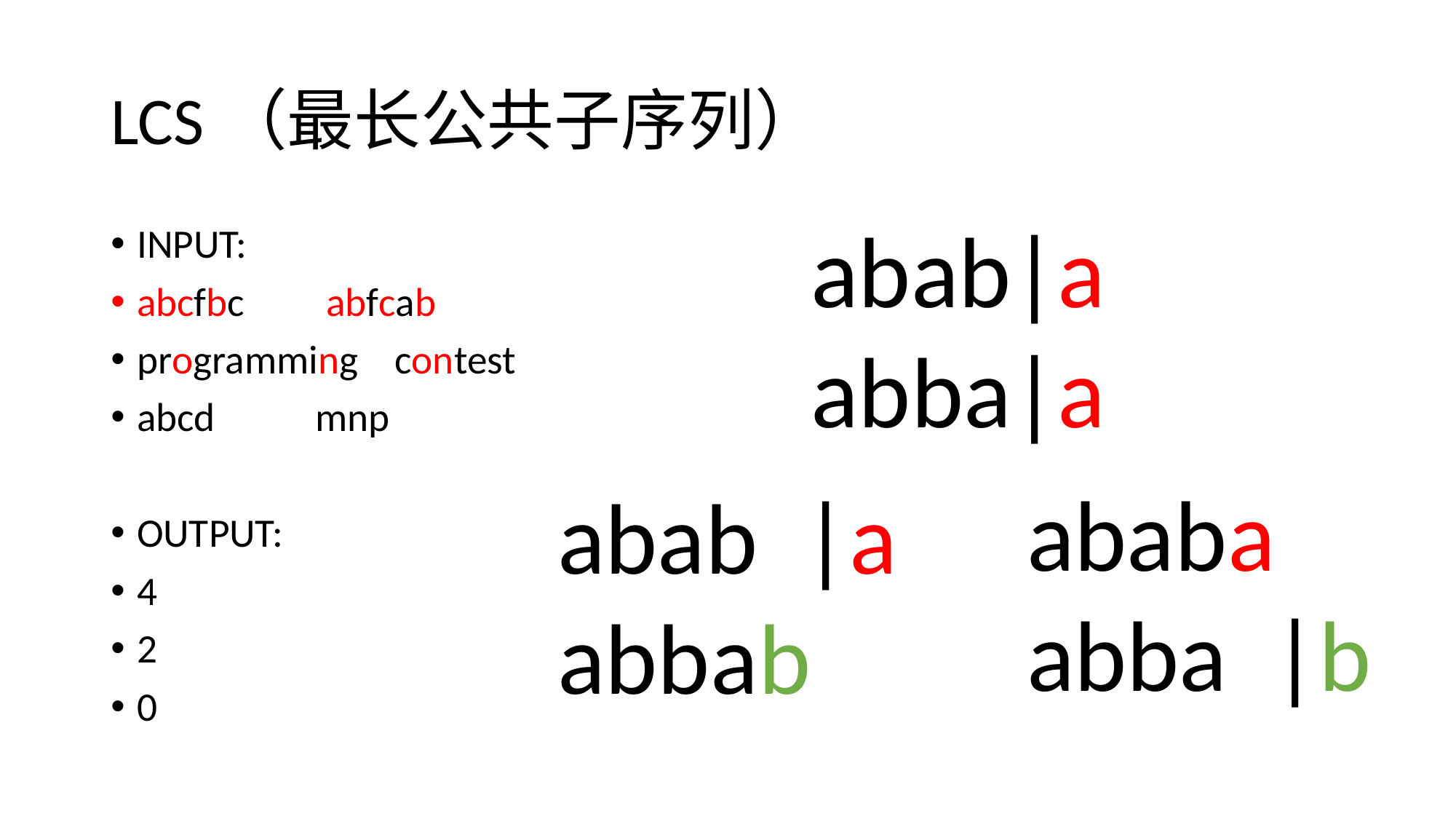

# LCS（最长公共子序列）
abab|a
abba|a
INPUT:
abcfbc         abfcab
programming    contest
abcd           mnp

OUTPUT:
4
2
0
ababa
abba  |b
abab  |a
abbab